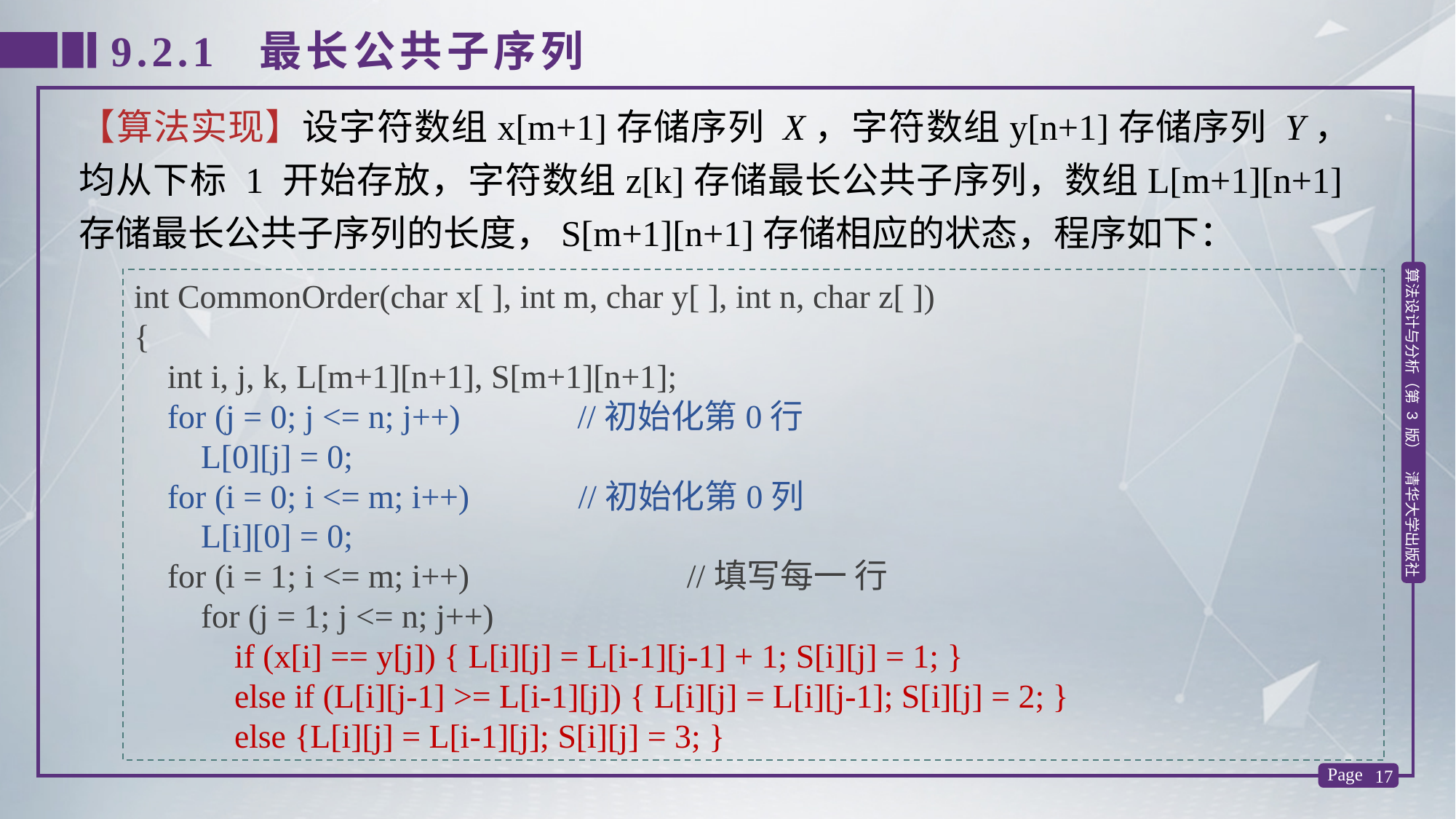

9.2.1  最长公共子序列
【算法实现】设字符数组x[m+1]存储序列 X，字符数组y[n+1]存储序列 Y，均从下标 1 开始存放，字符数组z[k]存储最长公共子序列，数组L[m+1][n+1]存储最长公共子序列的长度，S[m+1][n+1]存储相应的状态，程序如下：
int CommonOrder(char x[ ], int m, char y[ ], int n, char z[ ])
{
    int i, j, k, L[m+1][n+1], S[m+1][n+1];
    for (j = 0; j <= n; j++)              //初始化第0行
        L[0][j] = 0;
    for (i = 0; i <= m; i++)             //初始化第0列
        L[i][0] = 0;
    for (i = 1; i <= m; i++)                          //填写每一 行
        for (j = 1; j <= n; j++)
            if (x[i] == y[j]) { L[i][j] = L[i-1][j-1] + 1; S[i][j] = 1; }
            else if (L[i][j-1] >= L[i-1][j]) { L[i][j] = L[i][j-1]; S[i][j] = 2; }
            else {L[i][j] = L[i-1][j]; S[i][j] = 3; }